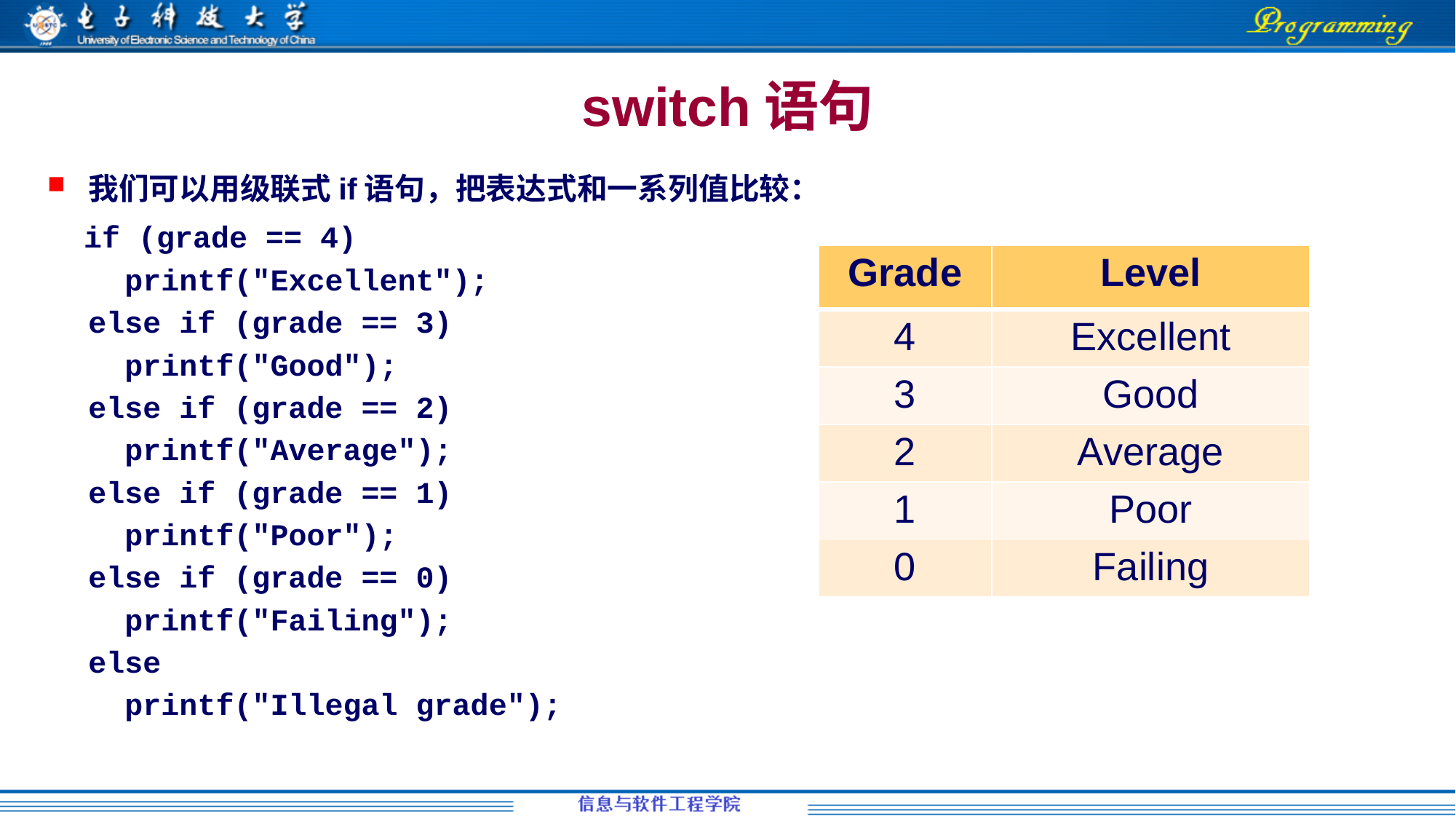

# switch语句
我们可以用级联式if语句，把表达式和一系列值比较：
  if (grade == 4)
	  printf("Excellent");
	else if (grade == 3)
	  printf("Good");
	else if (grade == 2)
	  printf("Average");
	else if (grade == 1)
	  printf("Poor");
	else if (grade == 0)
	  printf("Failing");
	else
	  printf("Illegal grade");

| Grade | Level |
| --- | --- |
| 4 | Excellent |
| 3 | Good |
| 2 | Average |
| 1 | Poor |
| 0 | Failing |